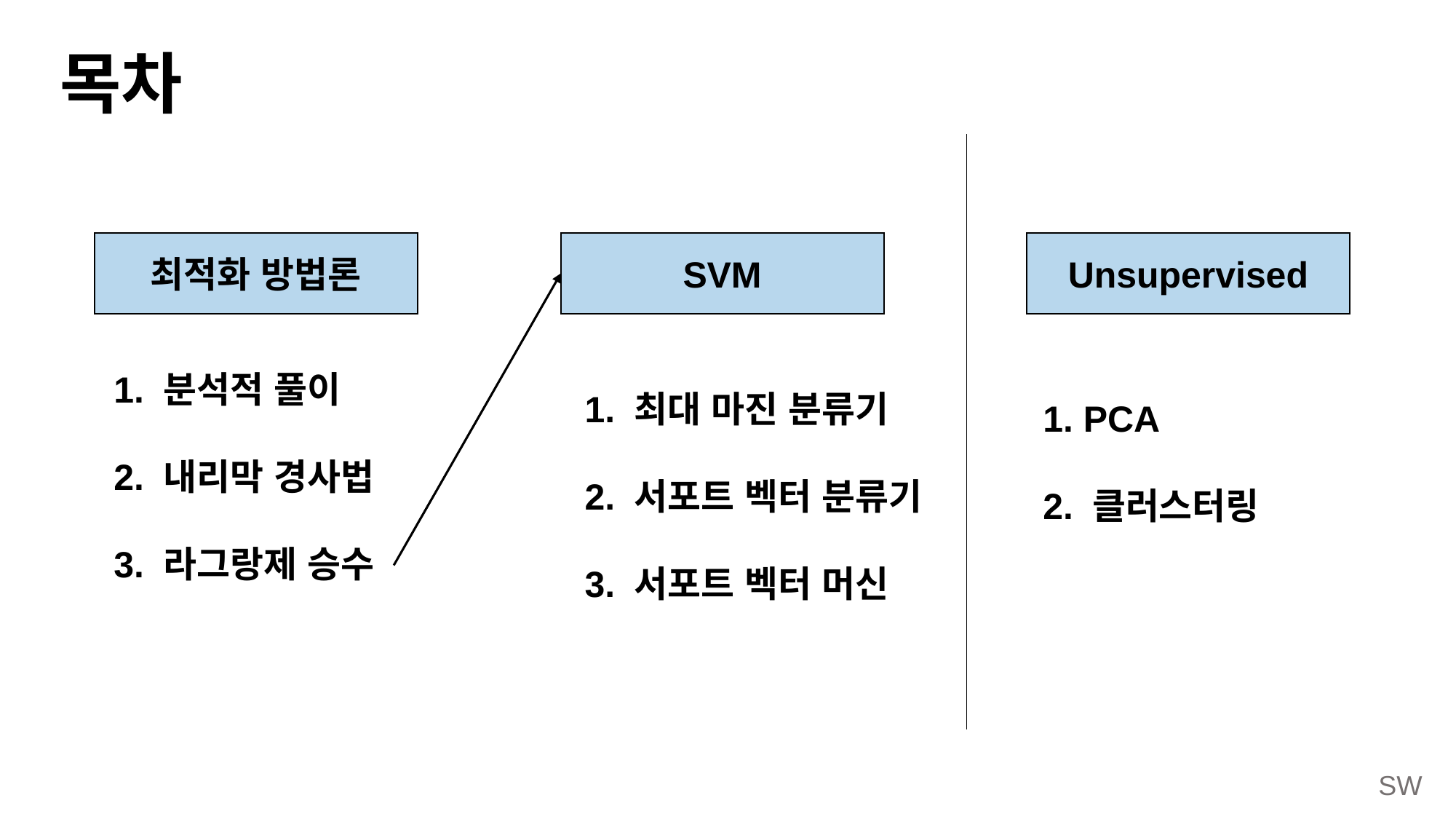

# 목차
SVM
최적화 방법론
Unsupervised
1. 분석적 풀이

2. 내리막 경사법

3. 라그랑제 승수
1. 최대 마진 분류기

2. 서포트 벡터 분류기

3. 서포트 벡터 머신
1. PCA

2. 클러스터링